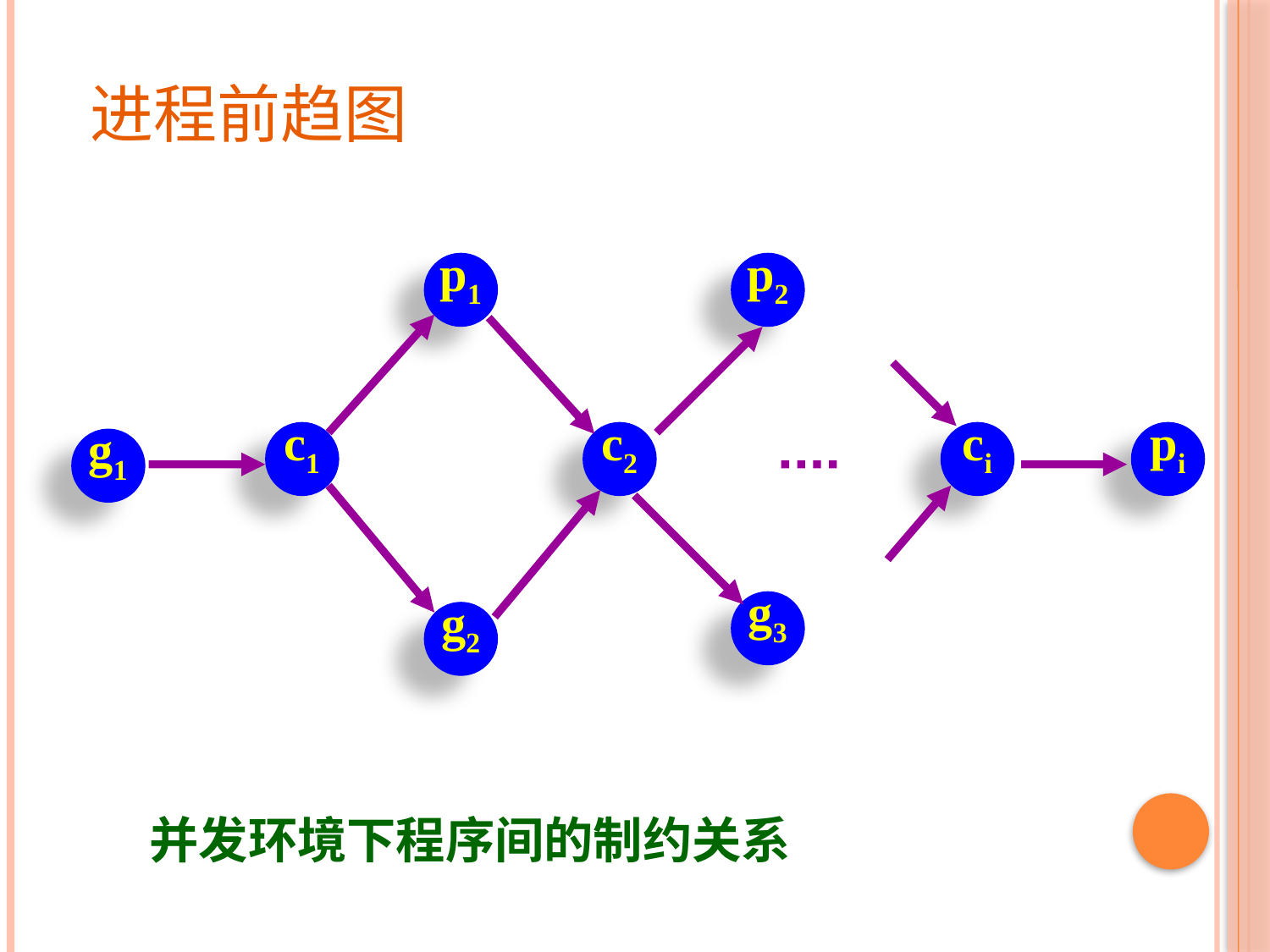

# 进程前趋图
p1
p2

c1
c2
ci
pi
g1

g3
g2
并发环境下程序间的制约关系